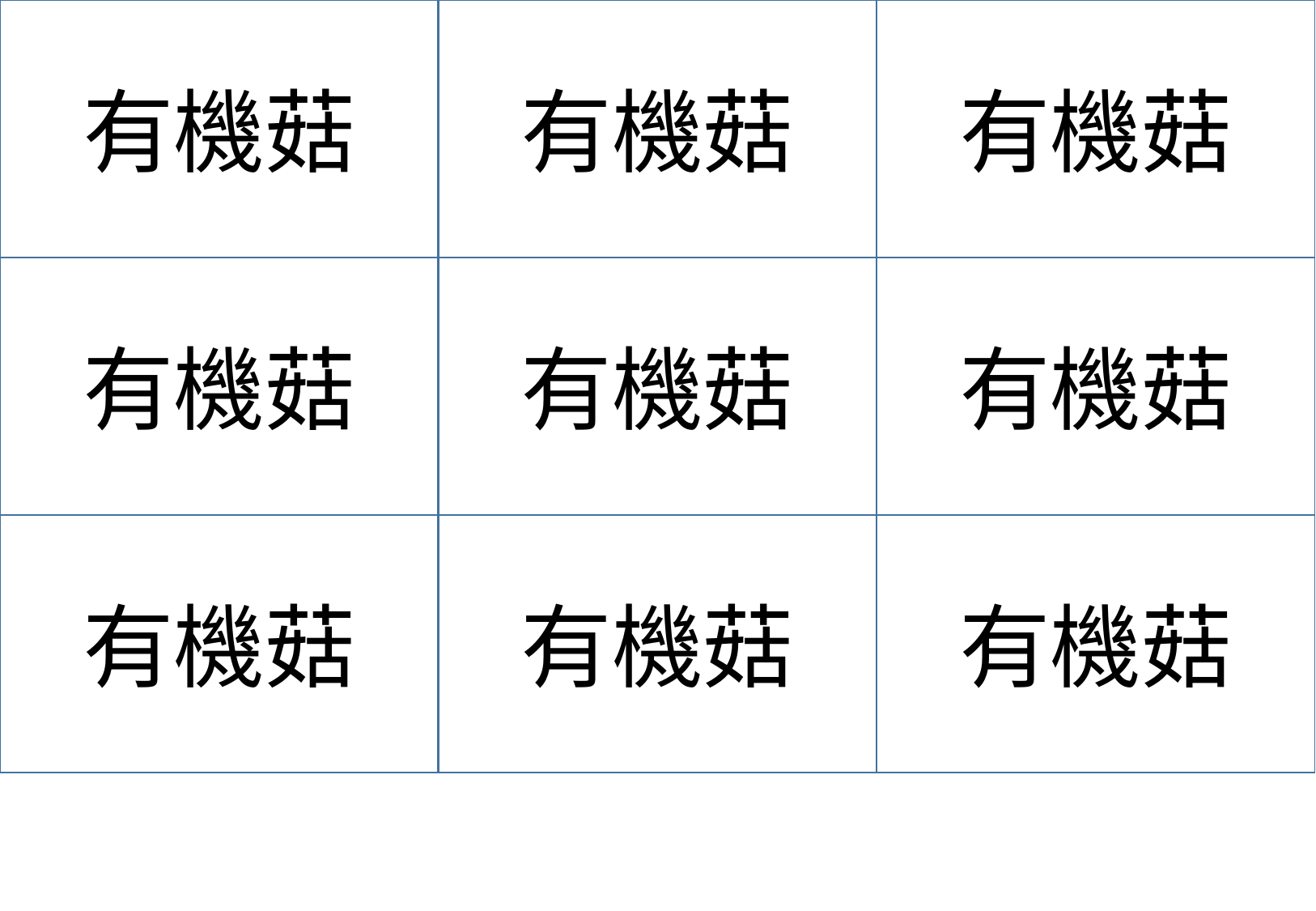

有機菇
有機菇
有機菇
有機菇
有機菇
有機菇
有機菇
有機菇
有機菇